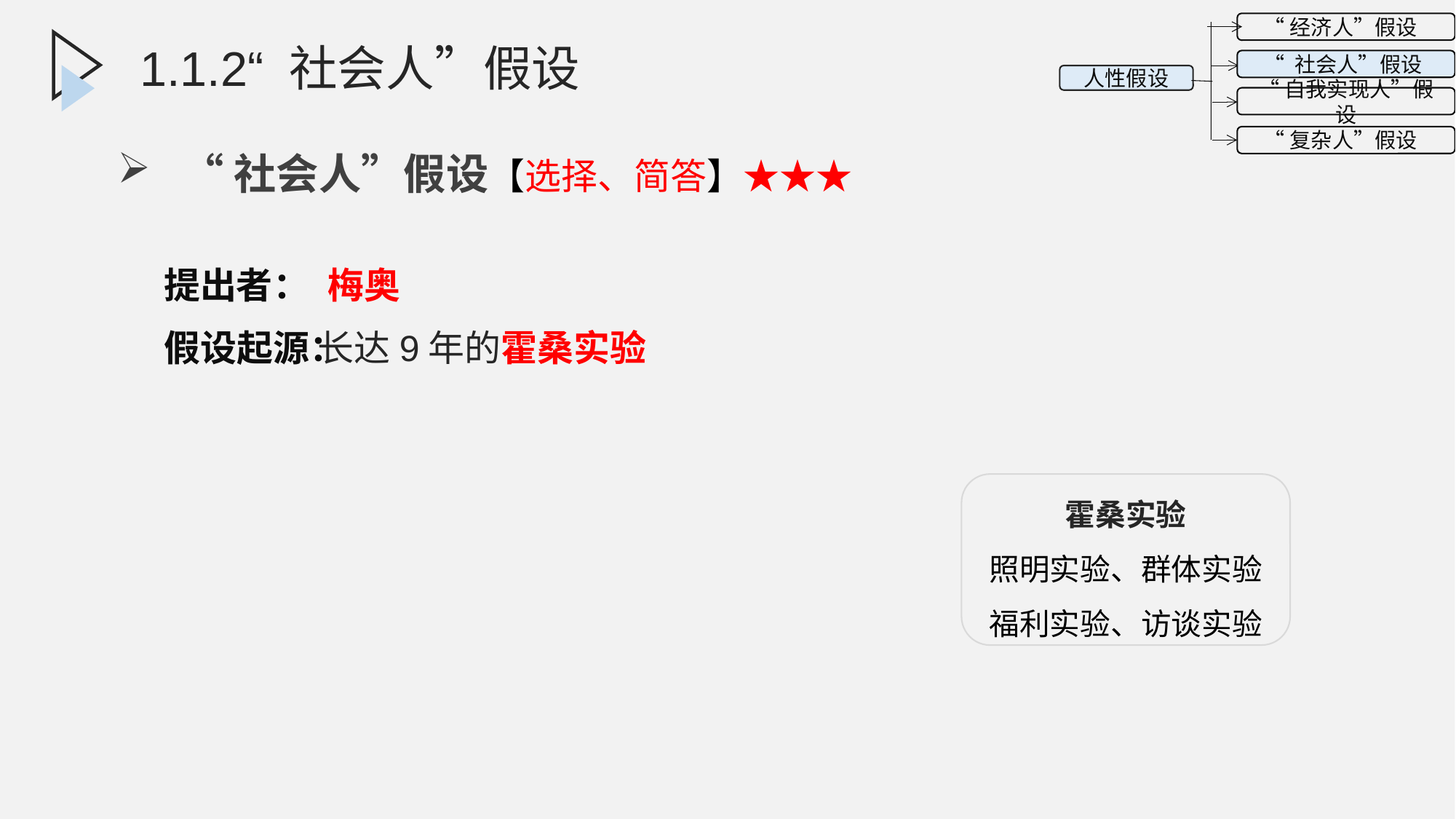

1.1.2.1“社会人”假设的基本含义
   “经济人”假设
   “ 社会人”假设
人性假设

“自我实现人”假设
   “复杂人”假设
1.1.2“ 社会人”假设
 “社会人”假设【选择、简答】★★★

提出者：
梅奥
假设起源：
长达9年的霍桑实验
霍桑实验
照明实验、群体实验
福利实验、访谈实验